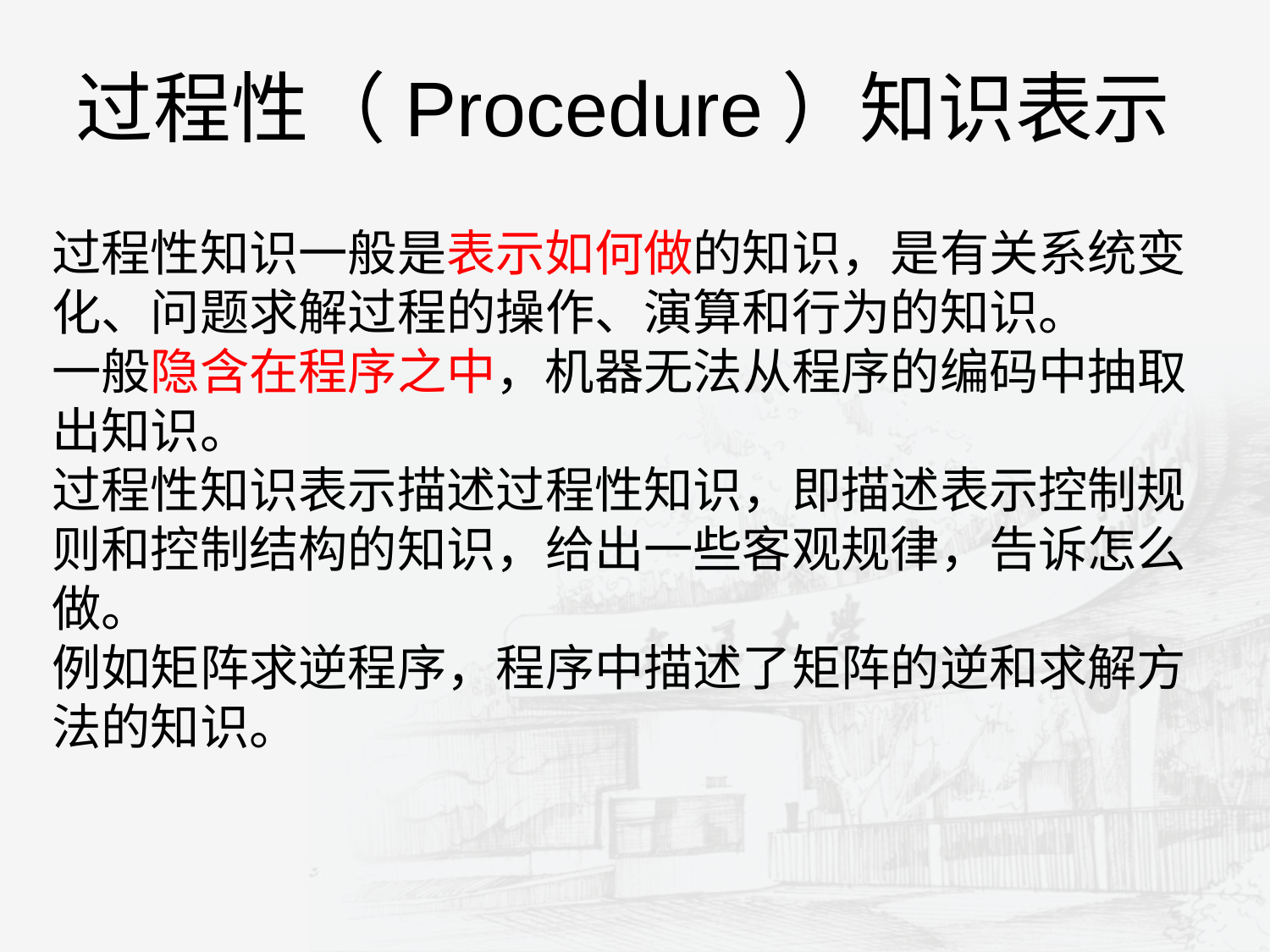

过程性（Procedure）知识表示
过程性知识一般是表示如何做的知识，是有关系统变化、问题求解过程的操作、演算和行为的知识。
一般隐含在程序之中，机器无法从程序的编码中抽取出知识。
过程性知识表示描述过程性知识，即描述表示控制规则和控制结构的知识，给出一些客观规律，告诉怎么做。
例如矩阵求逆程序，程序中描述了矩阵的逆和求解方法的知识。
7